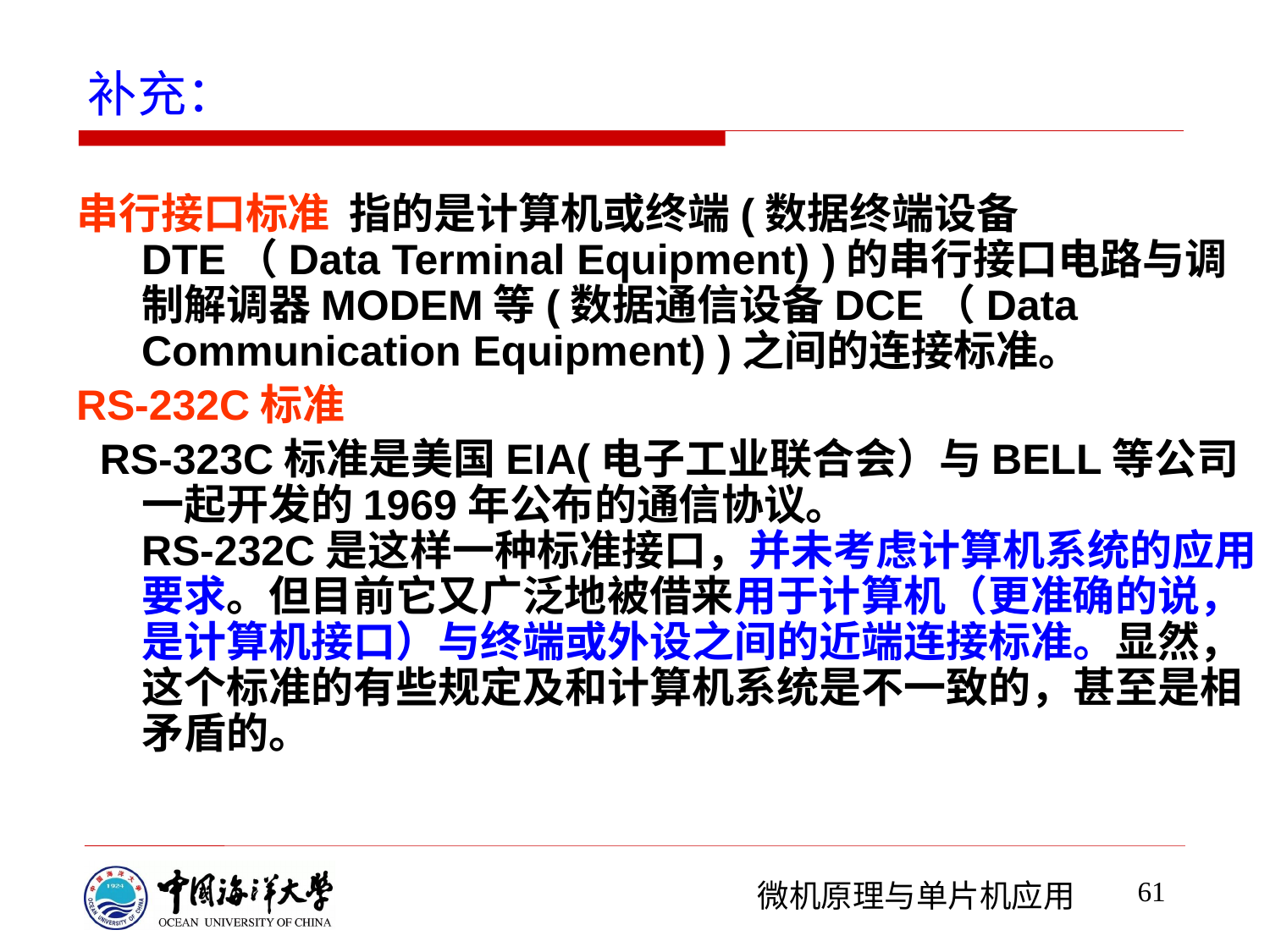

补充：
串行接口标准  指的是计算机或终端(数据终端设备DTE（Data Terminal Equipment) )的串行接口电路与调制解调器MODEM等(数据通信设备DCE（Data Communication Equipment) )之间的连接标准。
RS-232C标准
  RS-323C标准是美国EIA(电子工业联合会）与BELL等公司一起开发的1969年公布的通信协议。
RS-232C是这样一种标准接口，并未考虑计算机系统的应用要求。但目前它又广泛地被借来用于计算机（更准确的说，是计算机接口）与终端或外设之间的近端连接标准。显然，这个标准的有些规定及和计算机系统是不一致的，甚至是相矛盾的。
61